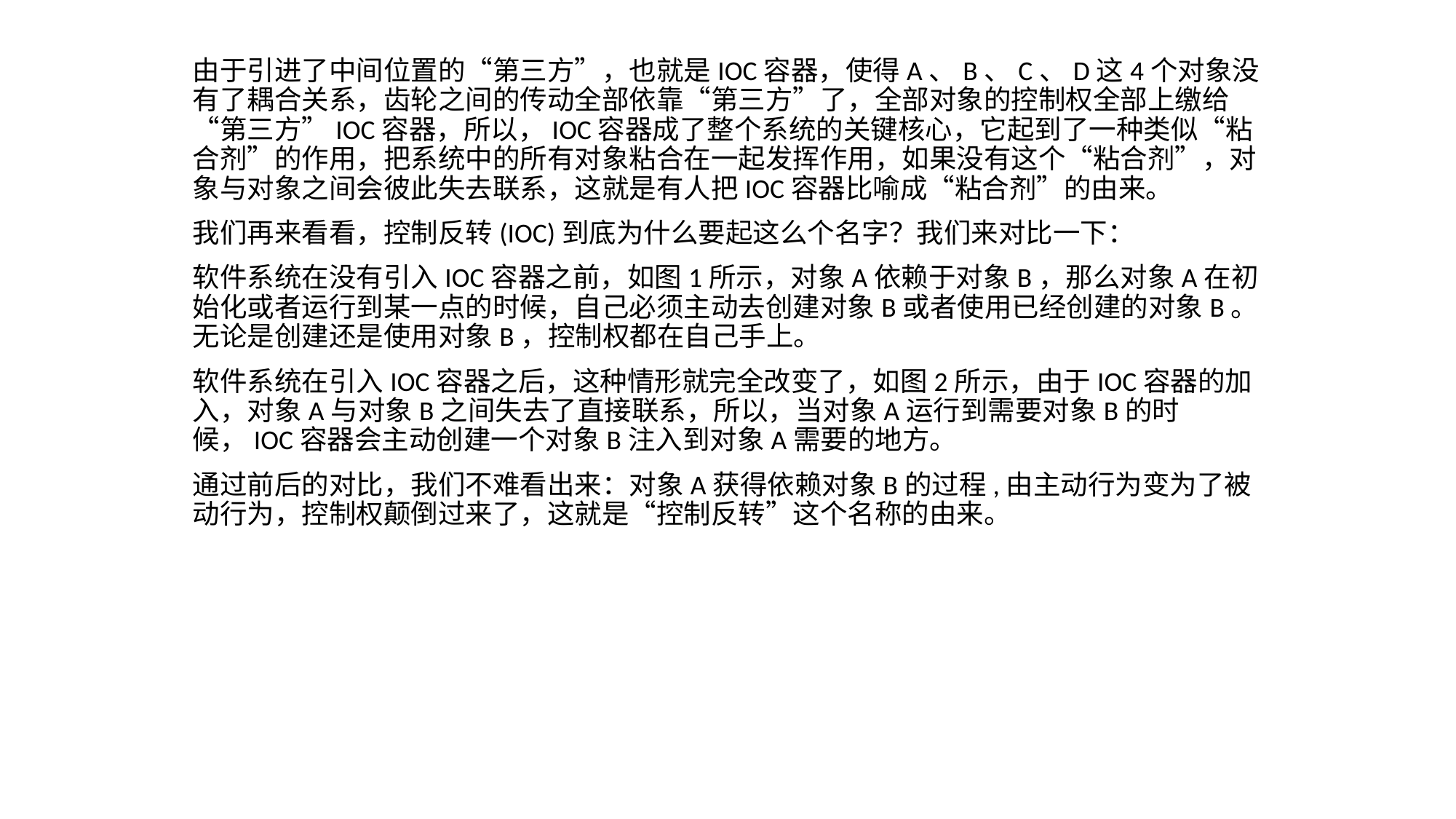

由于引进了中间位置的“第三方”，也就是IOC容器，使得A、B、C、D这4个对象没有了耦合关系，齿轮之间的传动全部依靠“第三方”了，全部对象的控制权全部上缴给“第三方”IOC容器，所以，IOC容器成了整个系统的关键核心，它起到了一种类似“粘合剂”的作用，把系统中的所有对象粘合在一起发挥作用，如果没有这个“粘合剂”，对象与对象之间会彼此失去联系，这就是有人把IOC容器比喻成“粘合剂”的由来。
我们再来看看，控制反转(IOC)到底为什么要起这么个名字？我们来对比一下：
软件系统在没有引入IOC容器之前，如图1所示，对象A依赖于对象B，那么对象A在初始化或者运行到某一点的时候，自己必须主动去创建对象B或者使用已经创建的对象B。无论是创建还是使用对象B，控制权都在自己手上。
软件系统在引入IOC容器之后，这种情形就完全改变了，如图2所示，由于IOC容器的加入，对象A与对象B之间失去了直接联系，所以，当对象A运行到需要对象B的时候，IOC容器会主动创建一个对象B注入到对象A需要的地方。
通过前后的对比，我们不难看出来：对象A获得依赖对象B的过程,由主动行为变为了被动行为，控制权颠倒过来了，这就是“控制反转”这个名称的由来。